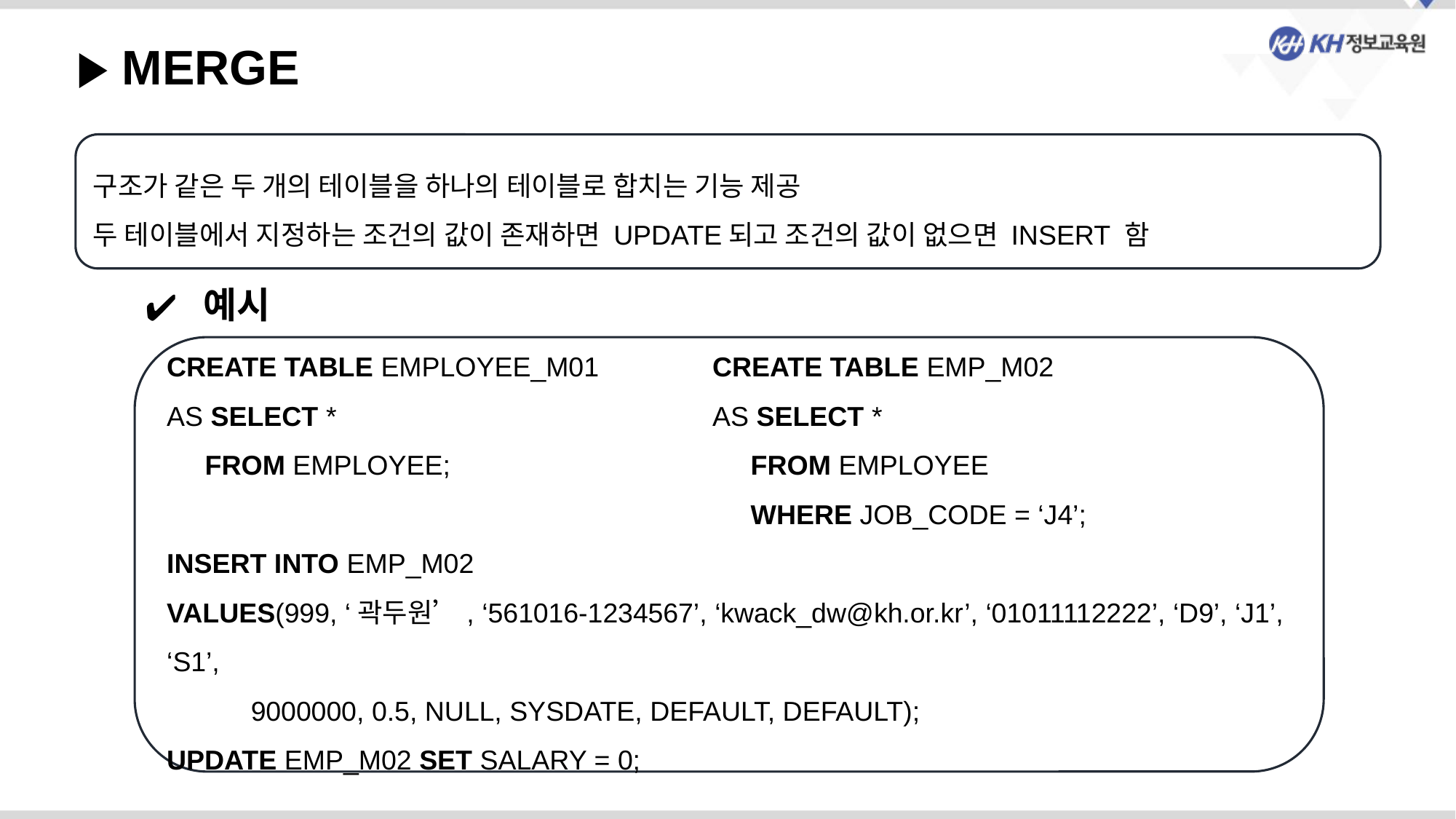

▶ MERGE
구조가 같은 두 개의 테이블을 하나의 테이블로 합치는 기능 제공
두 테이블에서 지정하는 조건의 값이 존재하면 UPDATE되고 조건의 값이 없으면 INSERT 함
 예시
CREATE TABLE EMPLOYEE_M01		CREATE TABLE EMP_M02
AS SELECT *				AS SELECT *
     FROM EMPLOYEE;			     FROM EMPLOYEE
					     WHERE JOB_CODE = ‘J4’;
INSERT INTO EMP_M02
VALUES(999, ‘곽두원’, ‘561016-1234567’, ‘kwack_dw@kh.or.kr’, ‘01011112222’, ‘D9’, ‘J1’, ‘S1’,
           9000000, 0.5, NULL, SYSDATE, DEFAULT, DEFAULT);
UPDATE EMP_M02 SET SALARY = 0;